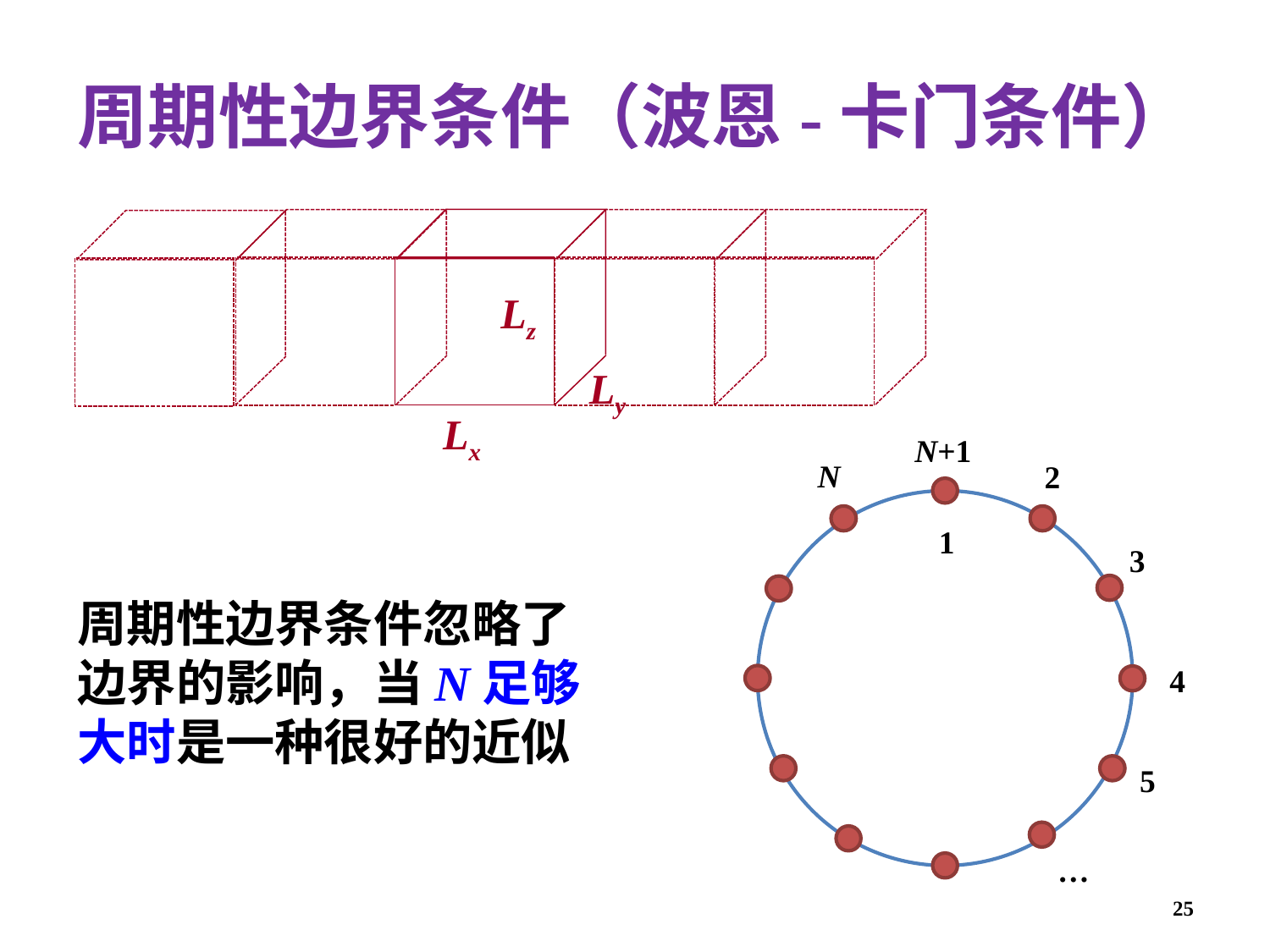

周期性边界条件（波恩-卡门条件）

Lz
Ly
Lx

N+1
N
2

1
3

周期性边界条件忽略了边界的影响，当N足够大时是一种很好的近似
4

5

…

25